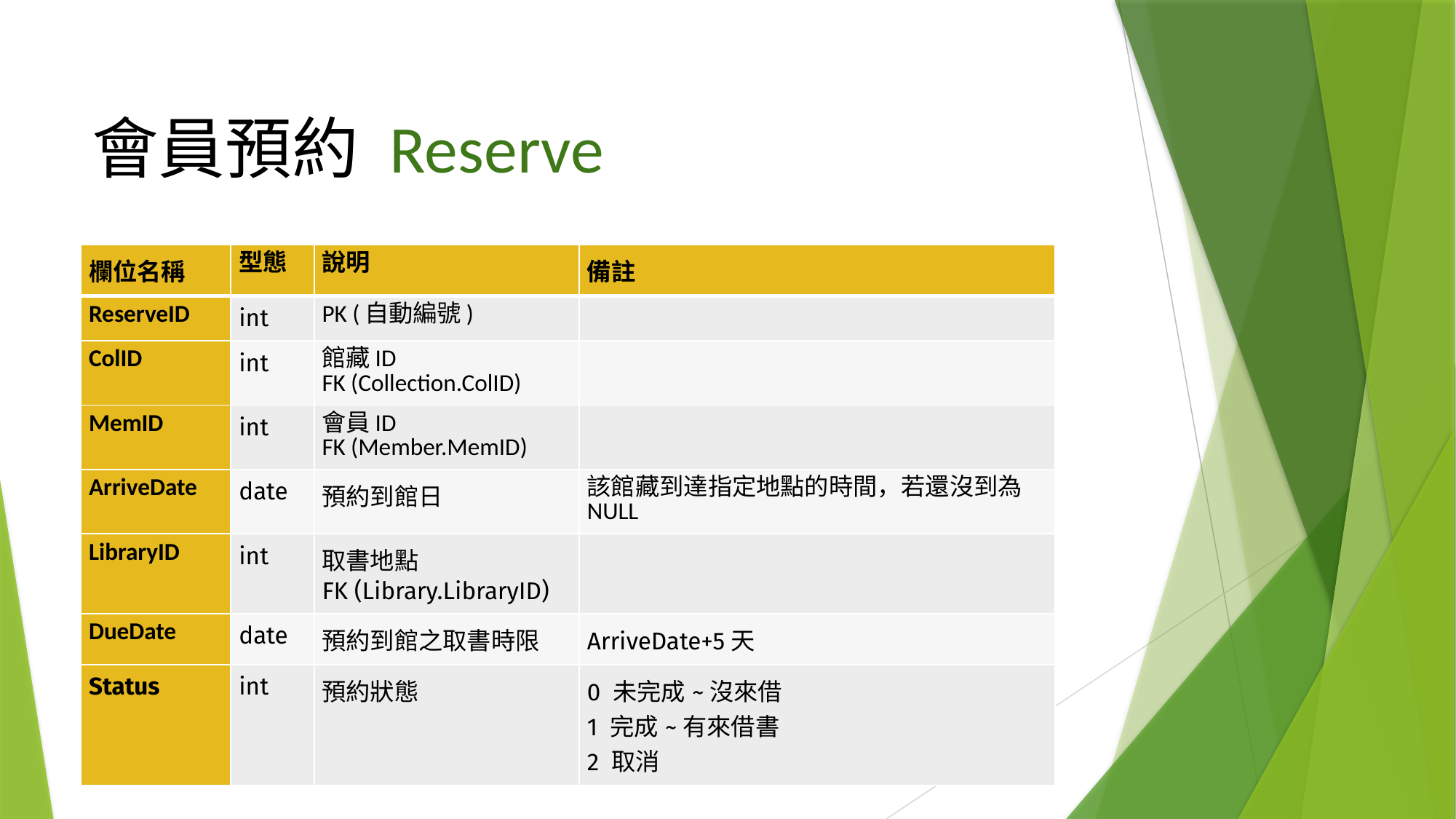

# 會員預約 Reserve
| 欄位名稱 | 型態 | 說明 | 備註 |
| --- | --- | --- | --- |
| ReserveID | int | PK (自動編號) |  |
| ColID | int | 館藏ID FK (Collection.ColID) |  |
| MemID | int | 會員ID FK (Member.MemID) |  |
| ArriveDate | date | 預約到館日 | 該館藏到達指定地點的時間，若還沒到為NULL |
| LibraryID | int | 取書地點 FK (Library.LibraryID) |  |
| DueDate | date | 預約到館之取書時限 | ArriveDate+5天 |
| Status | int | 預約狀態 | 0 未完成~沒來借 1 完成~有來借書 2 取消 |